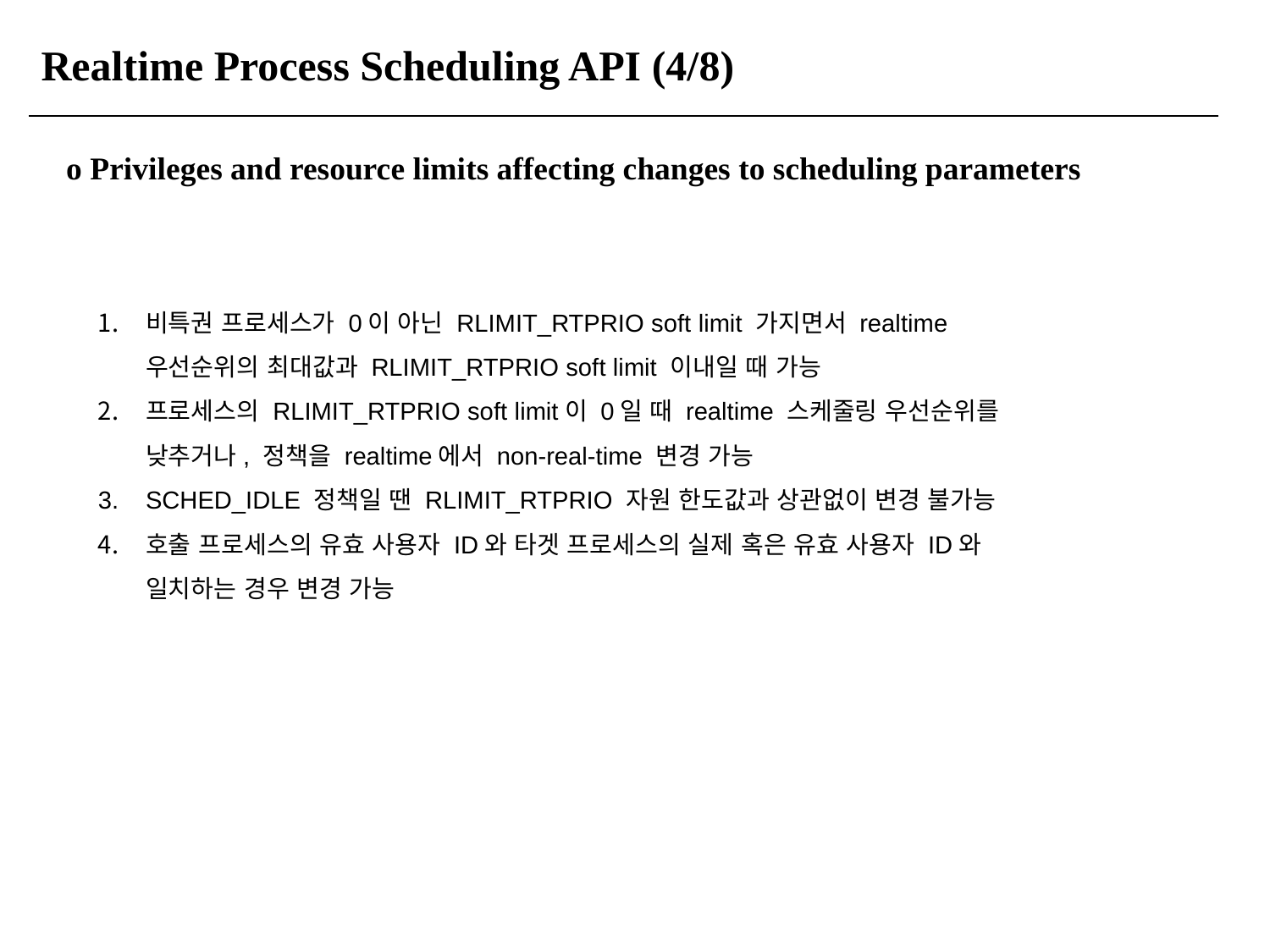

Realtime Process Scheduling API (4/8)
o Privileges and resource limits affecting changes to scheduling parameters
비특권 프로세스가 0이 아닌 RLIMIT_RTPRIO soft limit 가지면서 realtime 우선순위의 최대값과 RLIMIT_RTPRIO soft limit 이내일 때 가능
프로세스의 RLIMIT_RTPRIO soft limit이 0일 때 realtime 스케줄링 우선순위를 낮추거나, 정책을 realtime에서 non-real-time 변경 가능
SCHED_IDLE 정책일 땐 RLIMIT_RTPRIO 자원 한도값과 상관없이 변경 불가능
호출 프로세스의 유효 사용자 ID와 타겟 프로세스의 실제 혹은 유효 사용자 ID와 일치하는 경우 변경 가능